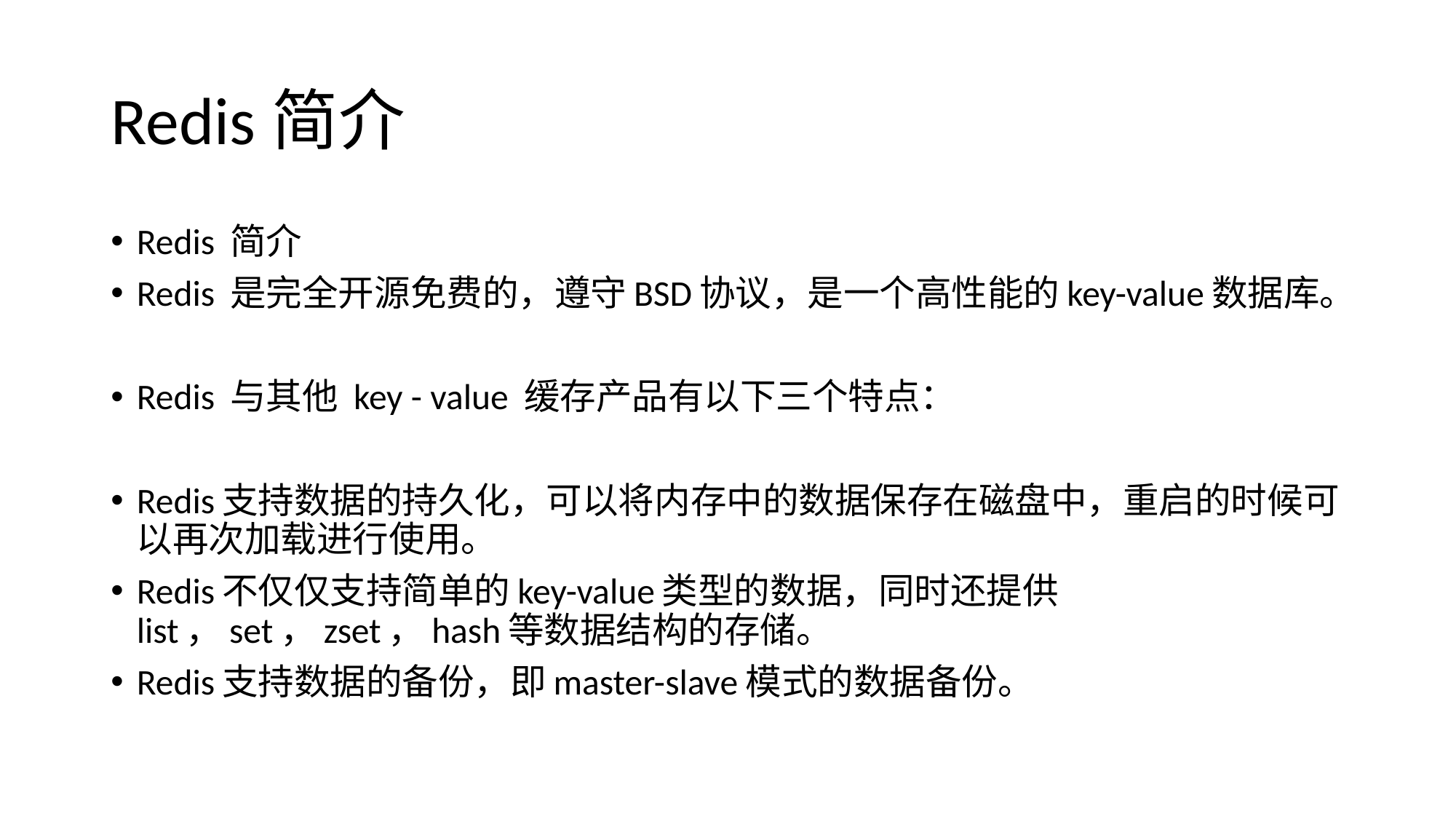

# Redis简介
Redis 简介
Redis 是完全开源免费的，遵守BSD协议，是一个高性能的key-value数据库。

Redis 与其他 key - value 缓存产品有以下三个特点：

Redis支持数据的持久化，可以将内存中的数据保存在磁盘中，重启的时候可以再次加载进行使用。
Redis不仅仅支持简单的key-value类型的数据，同时还提供list，set，zset，hash等数据结构的存储。
Redis支持数据的备份，即master-slave模式的数据备份。